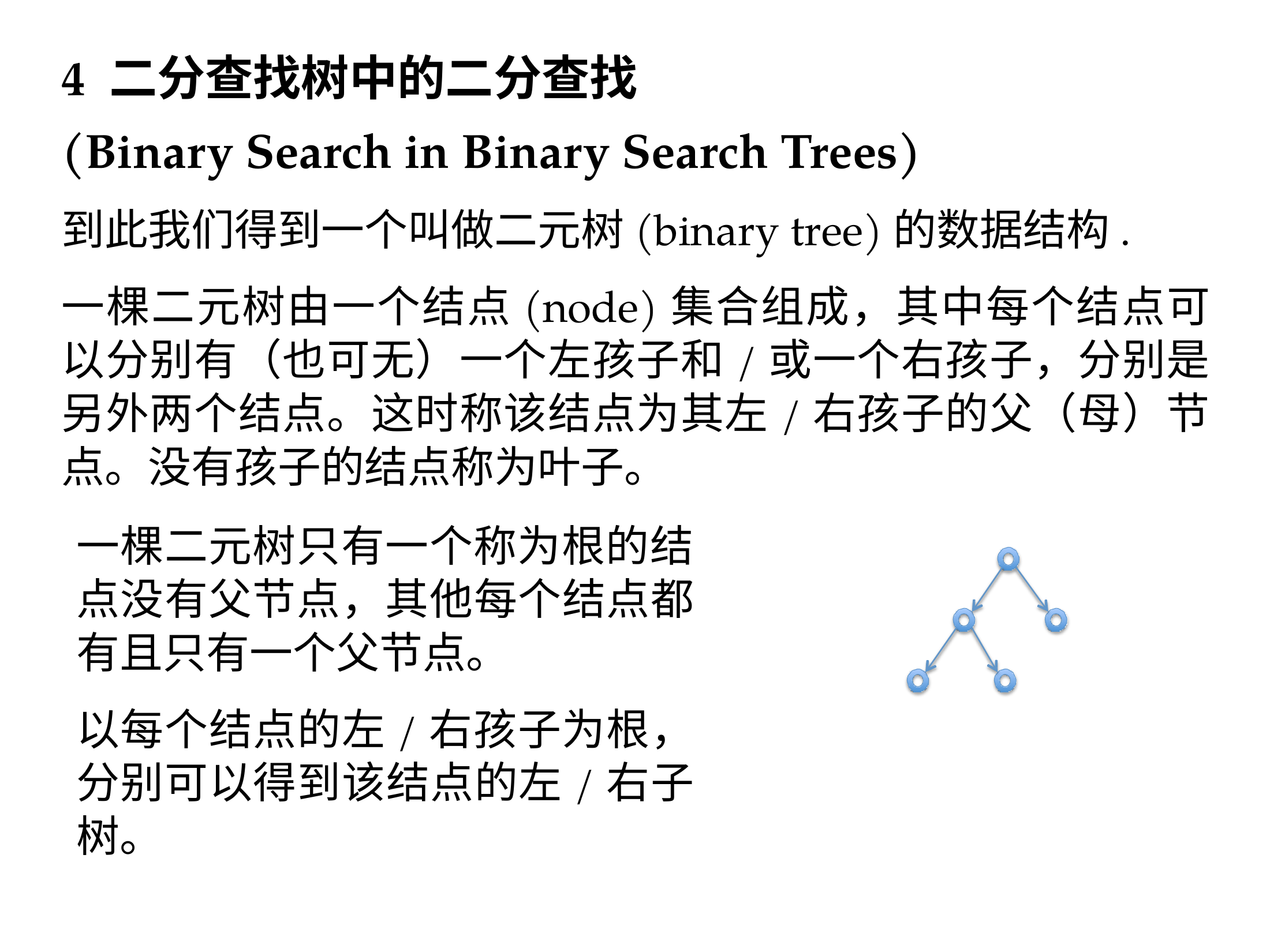

4 二分查找树中的二分查找
(Binary Search in Binary Search Trees)
到此我们得到一个叫做二元树(binary tree)的数据结构.
一棵二元树由一个结点(node)集合组成，其中每个结点可以分别有（也可无）一个左孩子和/或一个右孩子，分别是另外两个结点。这时称该结点为其左/右孩子的父（母）节点。没有孩子的结点称为叶子。
一棵二元树只有一个称为根的结点没有父节点，其他每个结点都有且只有一个父节点。
以每个结点的左/右孩子为根，分别可以得到该结点的左/右子树。

MARCH 6, 2014
LECTURE NOTES